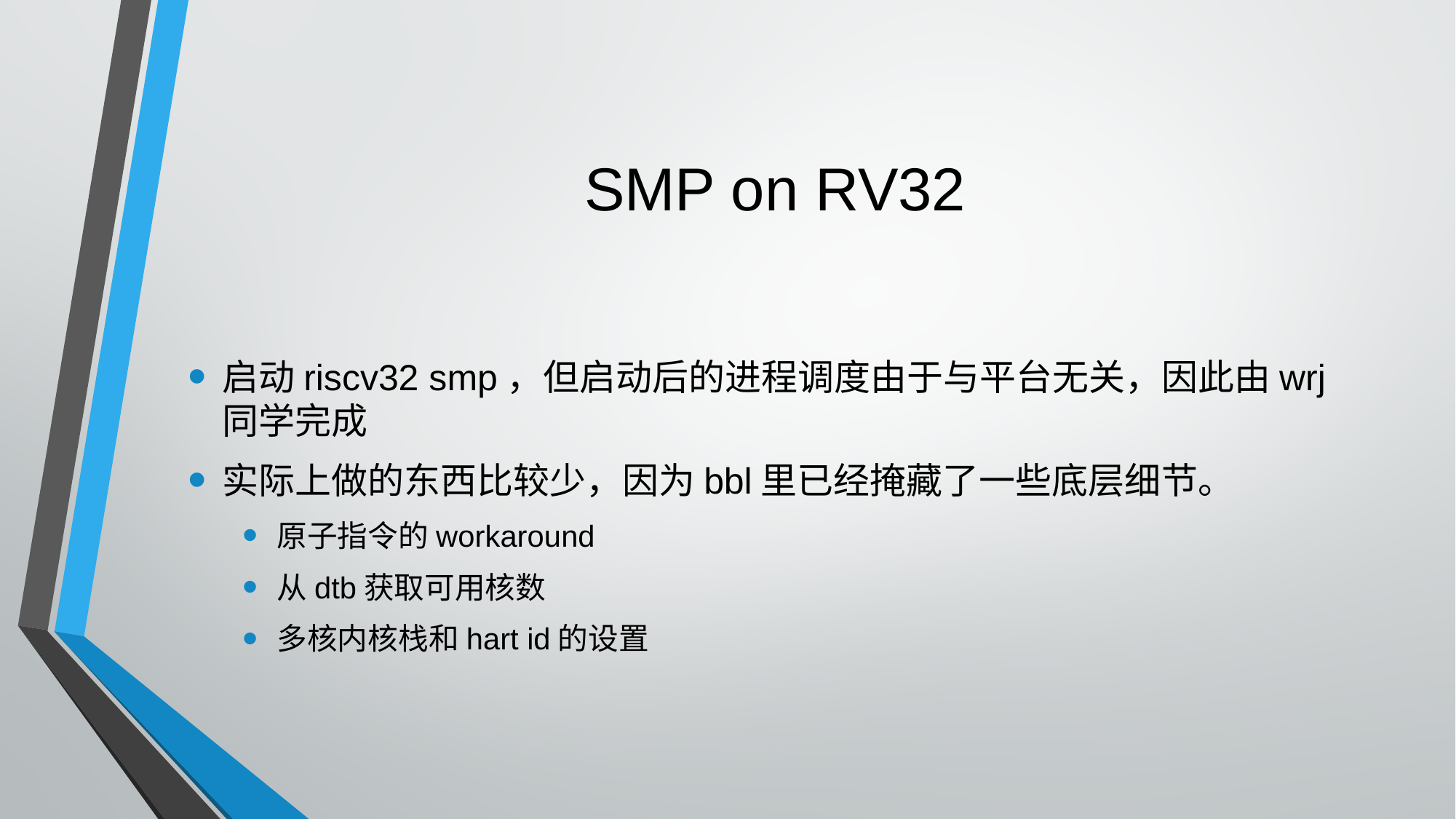

# SMP on RV32
启动riscv32 smp，但启动后的进程调度由于与平台无关，因此由wrj同学完成
实际上做的东西比较少，因为bbl里已经掩藏了一些底层细节。
原子指令的workaround
从dtb获取可用核数
多核内核栈和hart id的设置